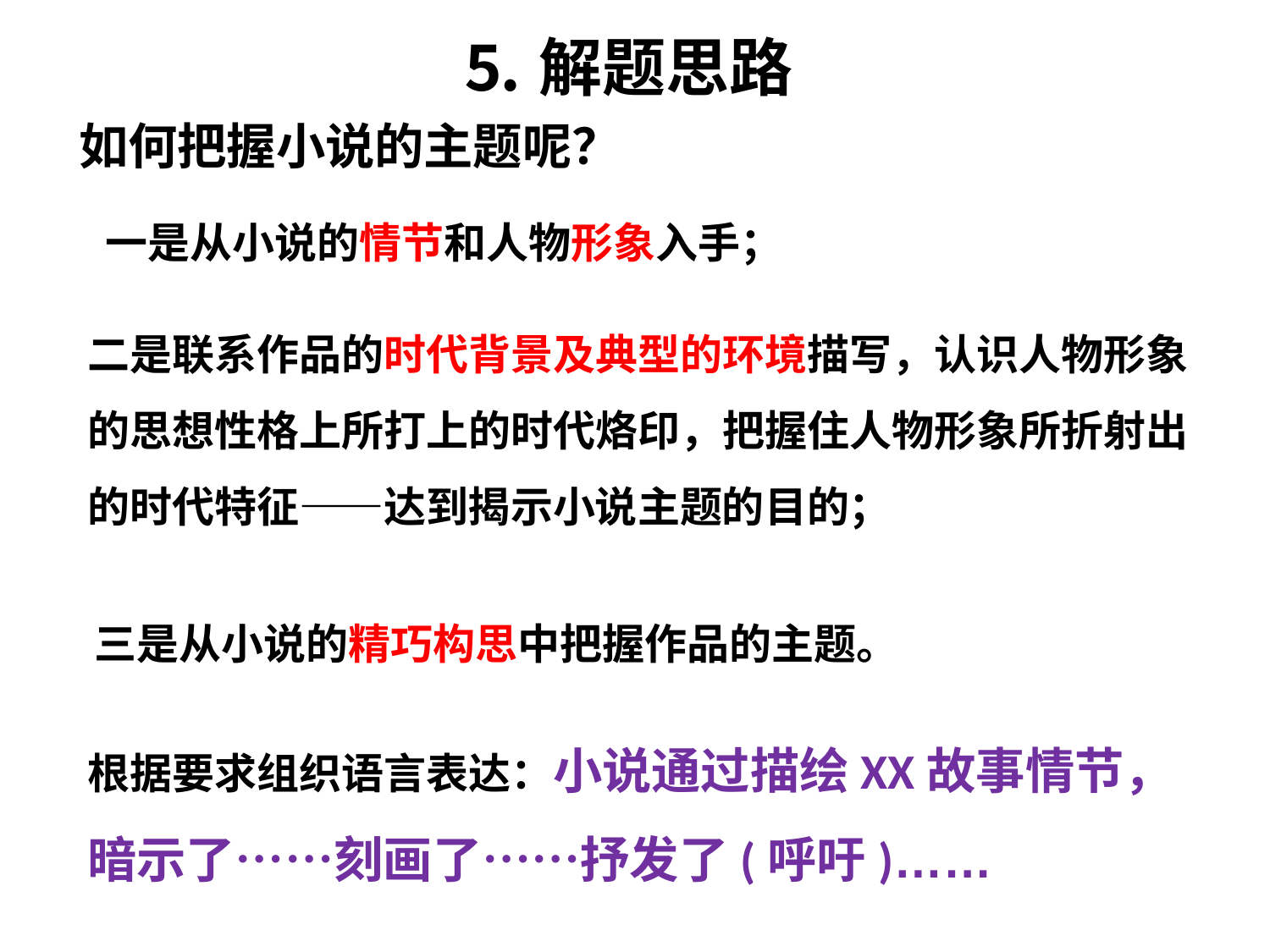

# ⒌解题思路
如何把握小说的主题呢？
一是从小说的情节和人物形象入手；
二是联系作品的时代背景及典型的环境描写，认识人物形象的思想性格上所打上的时代烙印，把握住人物形象所折射出的时代特征——达到揭示小说主题的目的；
三是从小说的精巧构思中把握作品的主题。
根据要求组织语言表达：小说通过描绘XX故事情节，暗示了……刻画了……抒发了(呼吁)……